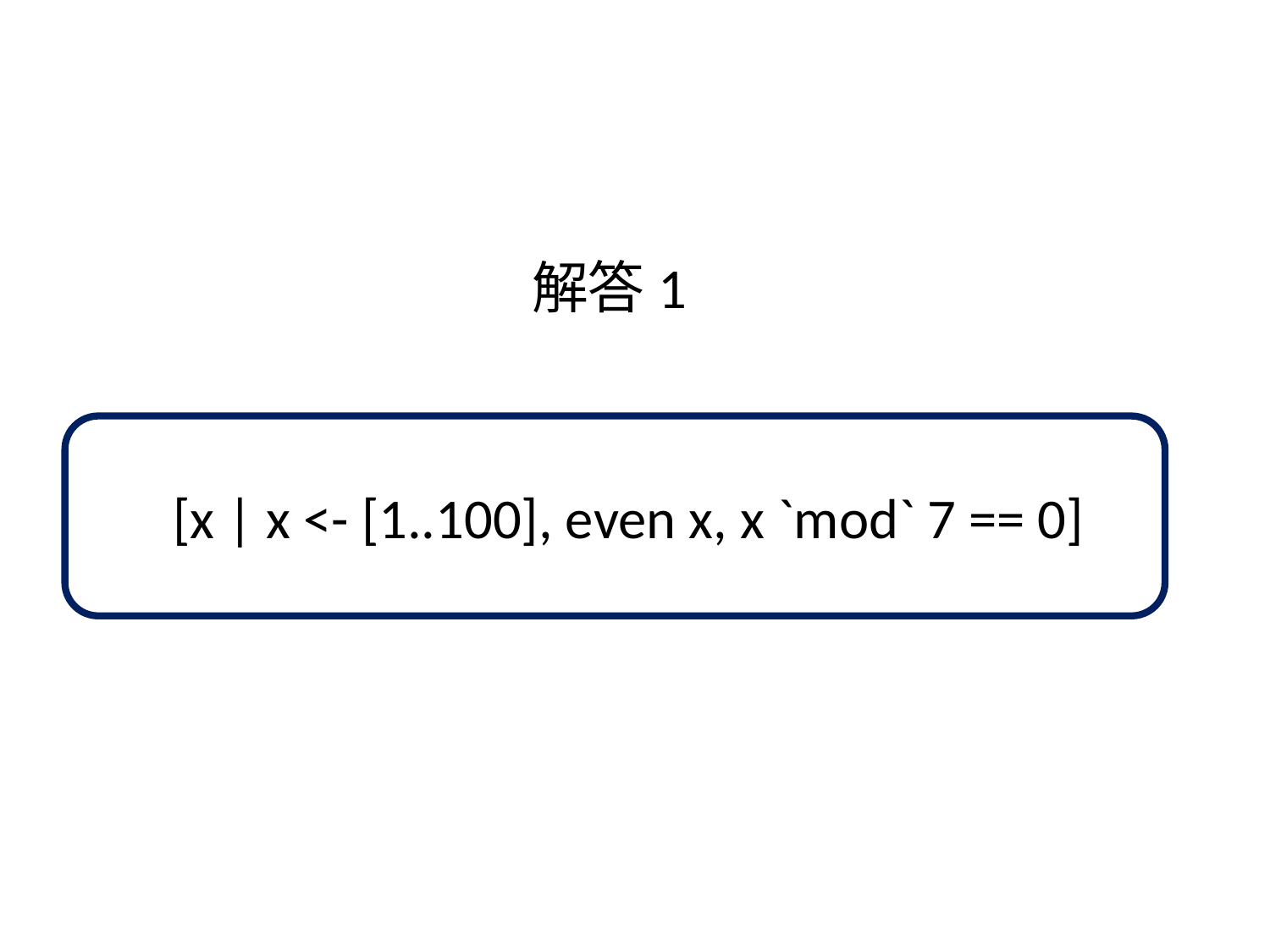

解答1

[x | x <- [1..100], even x, x `mod` 7 == 0]